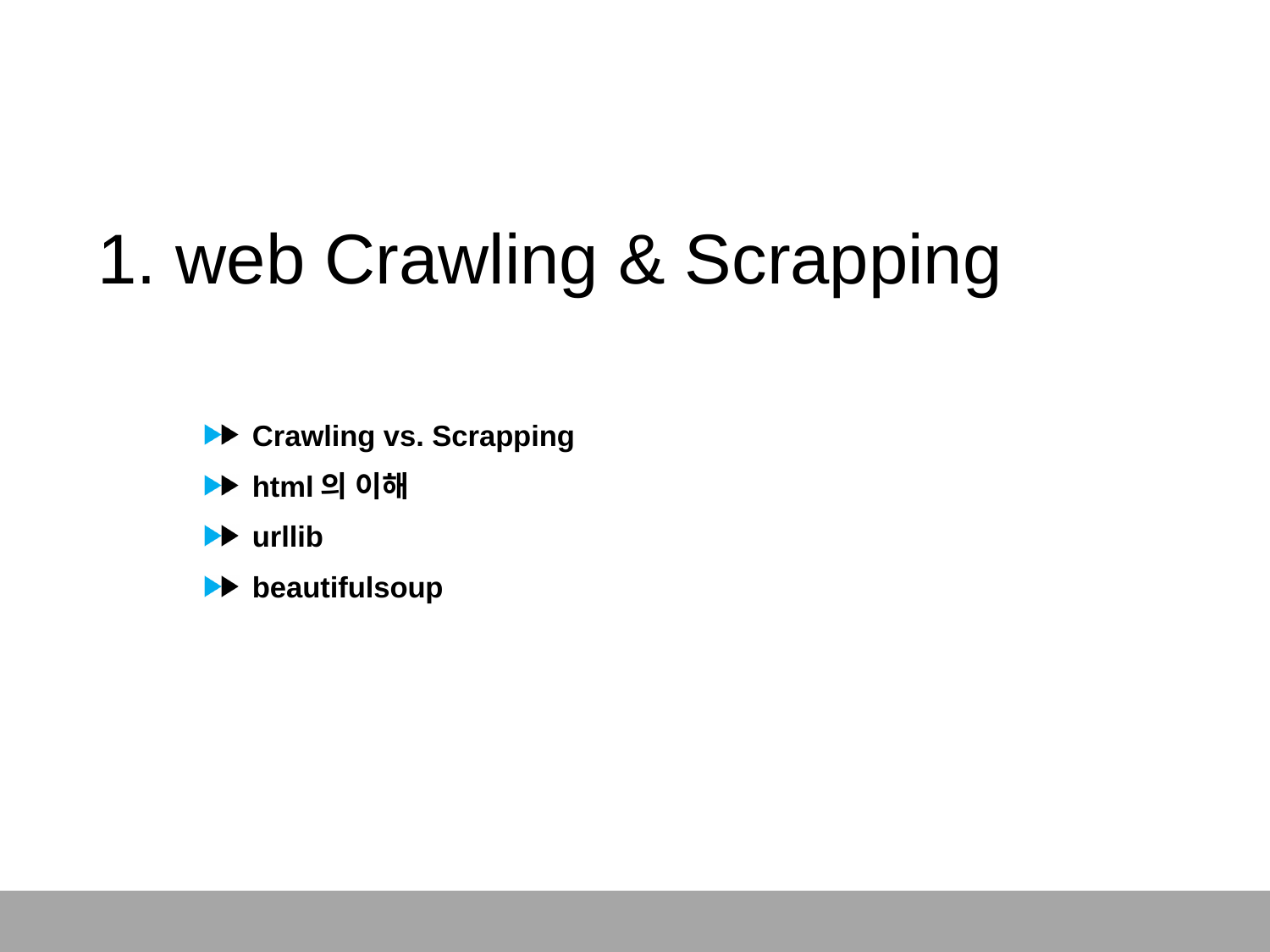

# 1. web Crawling & Scrapping
Crawling vs. Scrapping
html의 이해
urllib
beautifulsoup